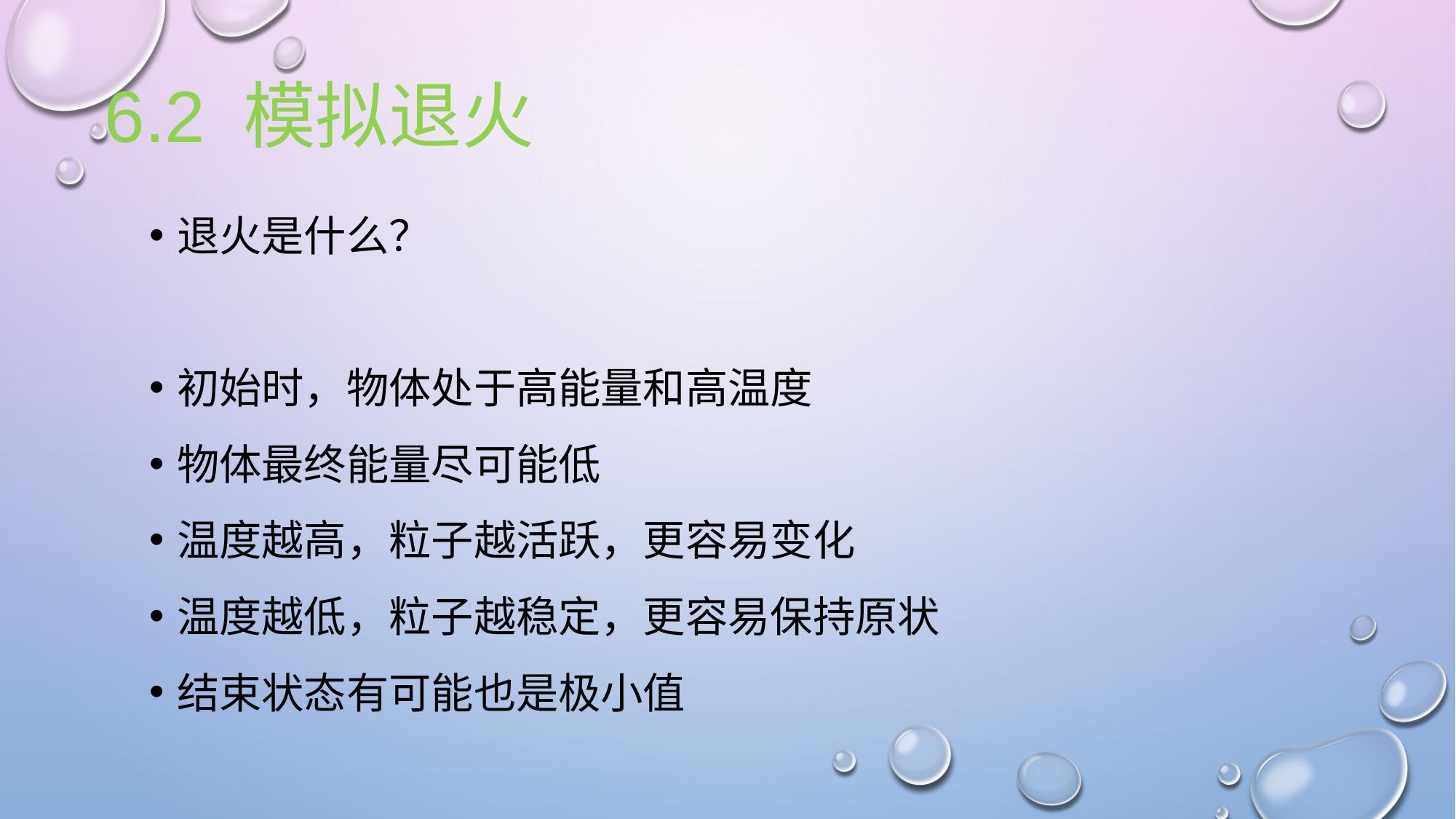

# 6.2 模拟退火
退火是什么？

初始时，物体处于高能量和高温度
物体最终能量尽可能低
温度越高，粒子越活跃，更容易变化
温度越低，粒子越稳定，更容易保持原状
结束状态有可能也是极小值